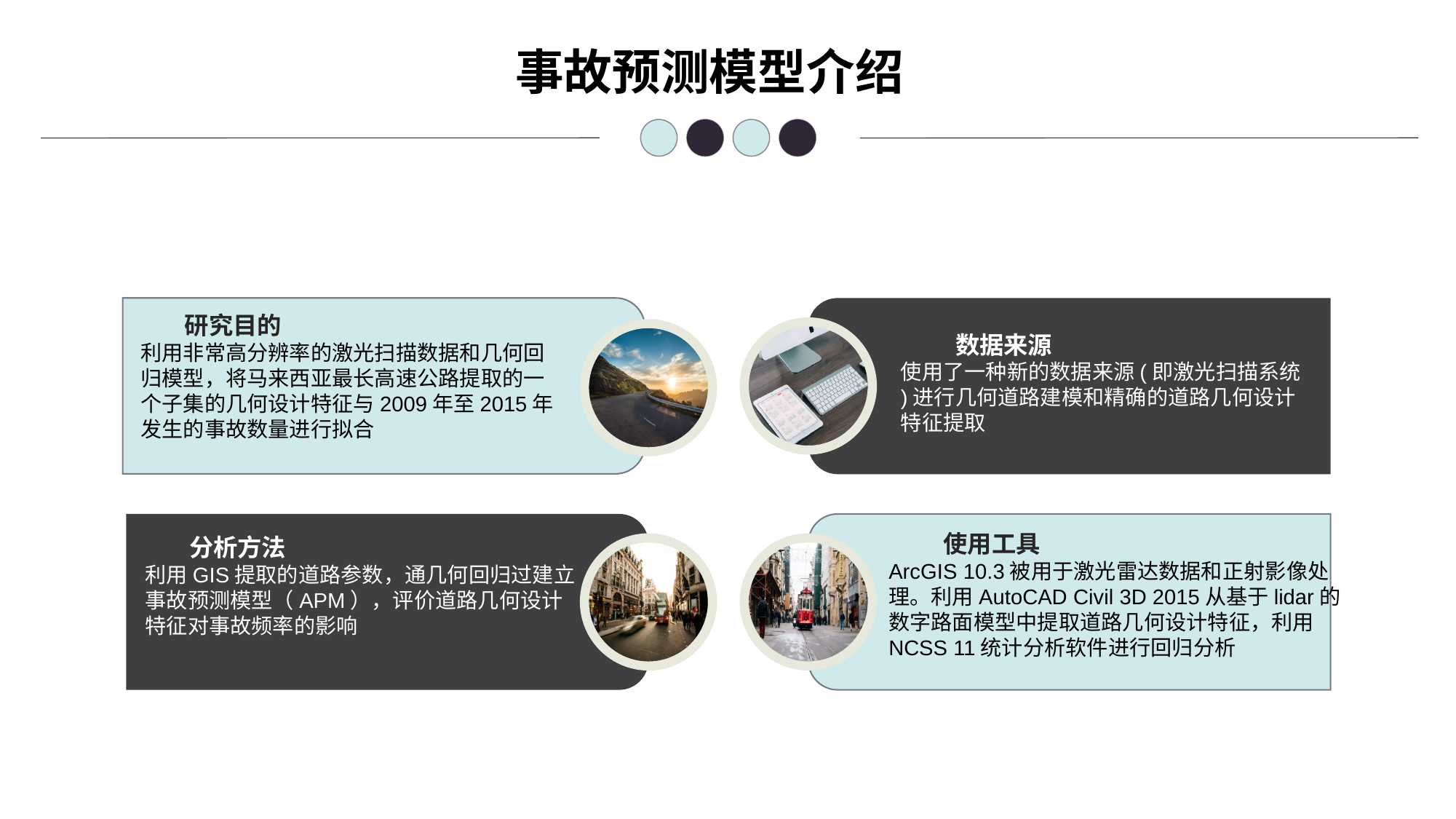

事故预测模型介绍

       研究目的
利用非常高分辨率的激光扫描数据和几何回
归模型，将马来西亚最长高速公路提取的一
个子集的几何设计特征与2009年至2015年
发生的事故数量进行拟合

         数据来源
使用了一种新的数据来源(即激光扫描系统
)进行几何道路建模和精确的道路几何设计
特征提取

         使用工具
ArcGIS 10.3被用于激光雷达数据和正射影像处
理。利用AutoCAD Civil 3D 2015从基于lidar的
数字路面模型中提取道路几何设计特征，利用
NCSS 11统计分析软件进行回归分析

       分析方法
利用GIS提取的道路参数，通几何回归过建立
事故预测模型（APM），评价道路几何设计
特征对事故频率的影响